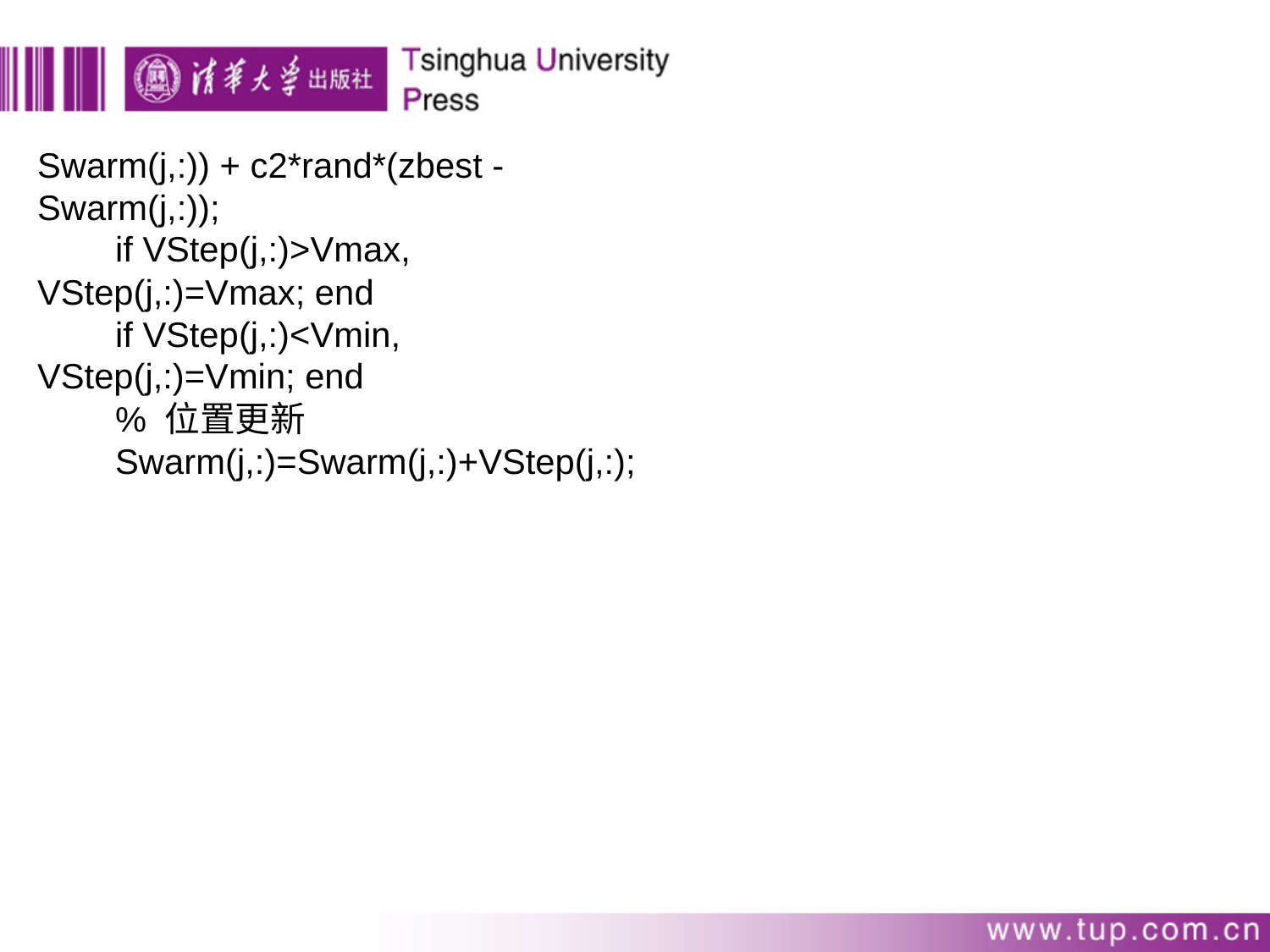

Swarm(j,:)) + c2*rand*(zbest - Swarm(j,:));
        if VStep(j,:)>Vmax, VStep(j,:)=Vmax; end
        if VStep(j,:)<Vmin, VStep(j,:)=Vmin; end
        % 位置更新
        Swarm(j,:)=Swarm(j,:)+VStep(j,:);